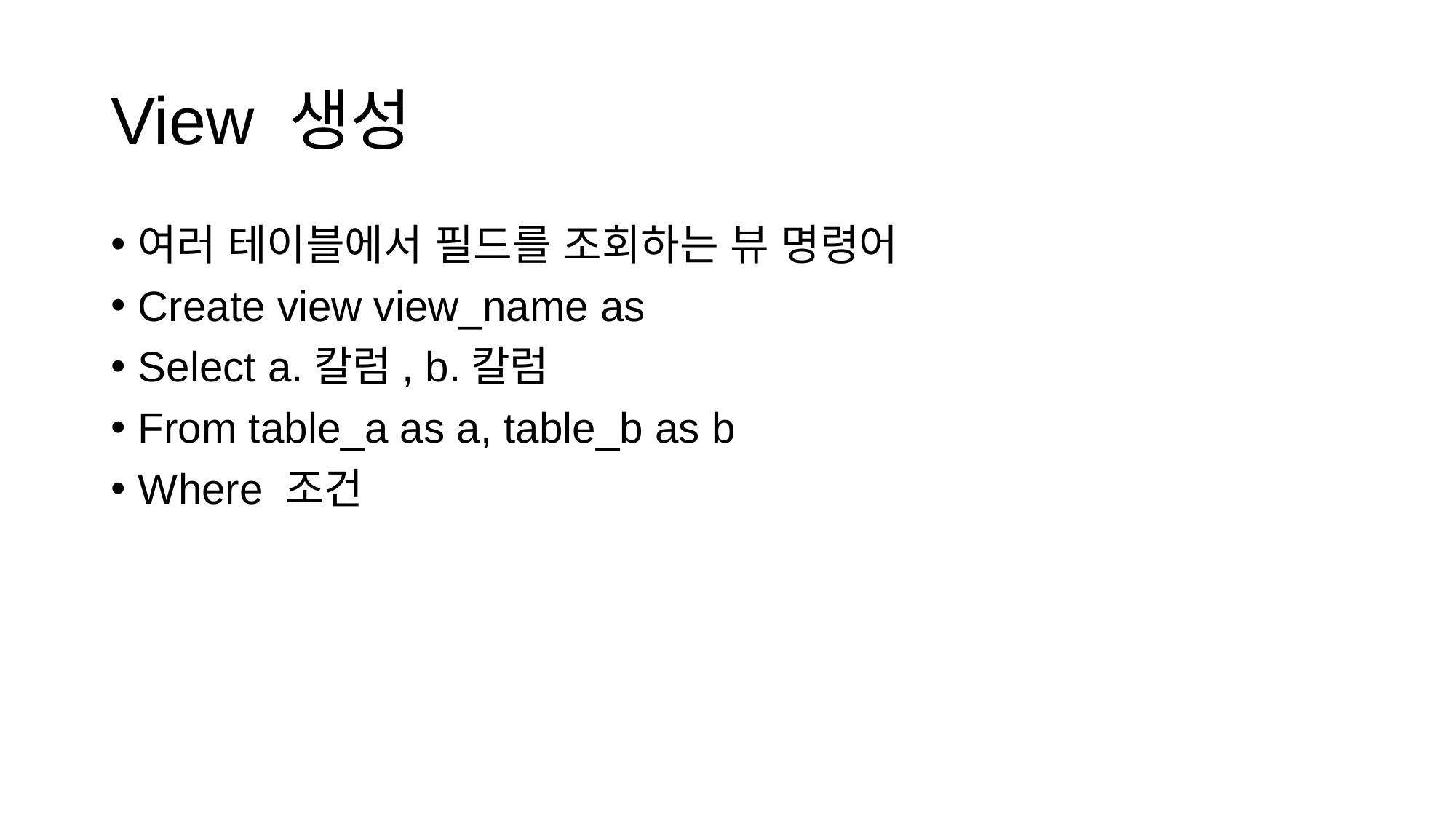

# View 생성
여러 테이블에서 필드를 조회하는 뷰 명령어
Create view view_name as
Select a.칼럼, b.칼럼
From table_a as a, table_b as b
Where 조건